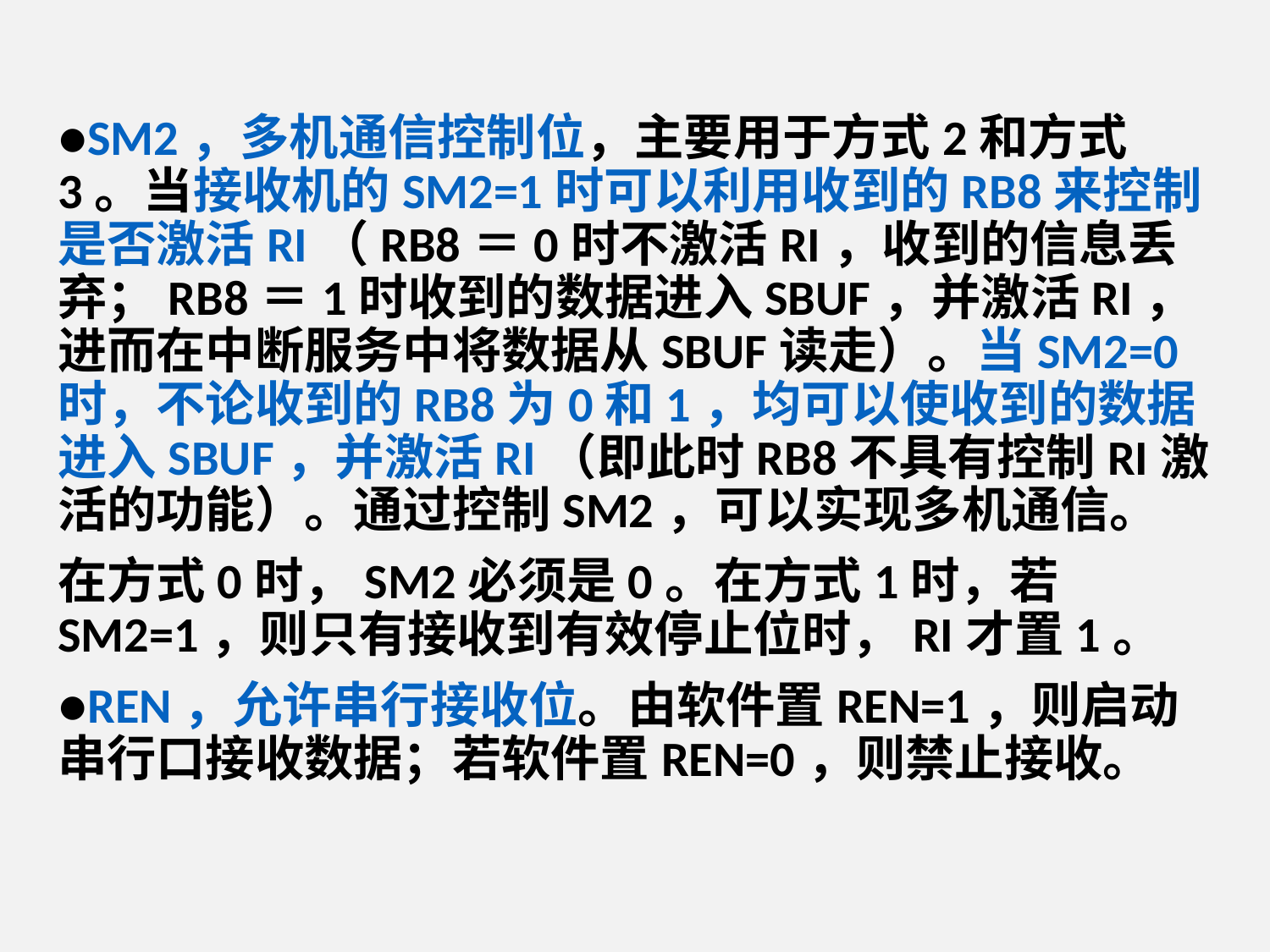

●SM2，多机通信控制位，主要用于方式2和方式3。当接收机的SM2=1时可以利用收到的RB8来控制是否激活RI（RB8＝0时不激活RI，收到的信息丢弃；RB8＝1时收到的数据进入SBUF，并激活RI，进而在中断服务中将数据从SBUF读走）。当SM2=0时，不论收到的RB8为0和1，均可以使收到的数据进入SBUF，并激活RI（即此时RB8不具有控制RI激活的功能）。通过控制SM2，可以实现多机通信。
在方式0时，SM2必须是0。在方式1时，若SM2=1，则只有接收到有效停止位时，RI才置1。
●REN，允许串行接收位。由软件置REN=1，则启动串行口接收数据；若软件置REN=0，则禁止接收。